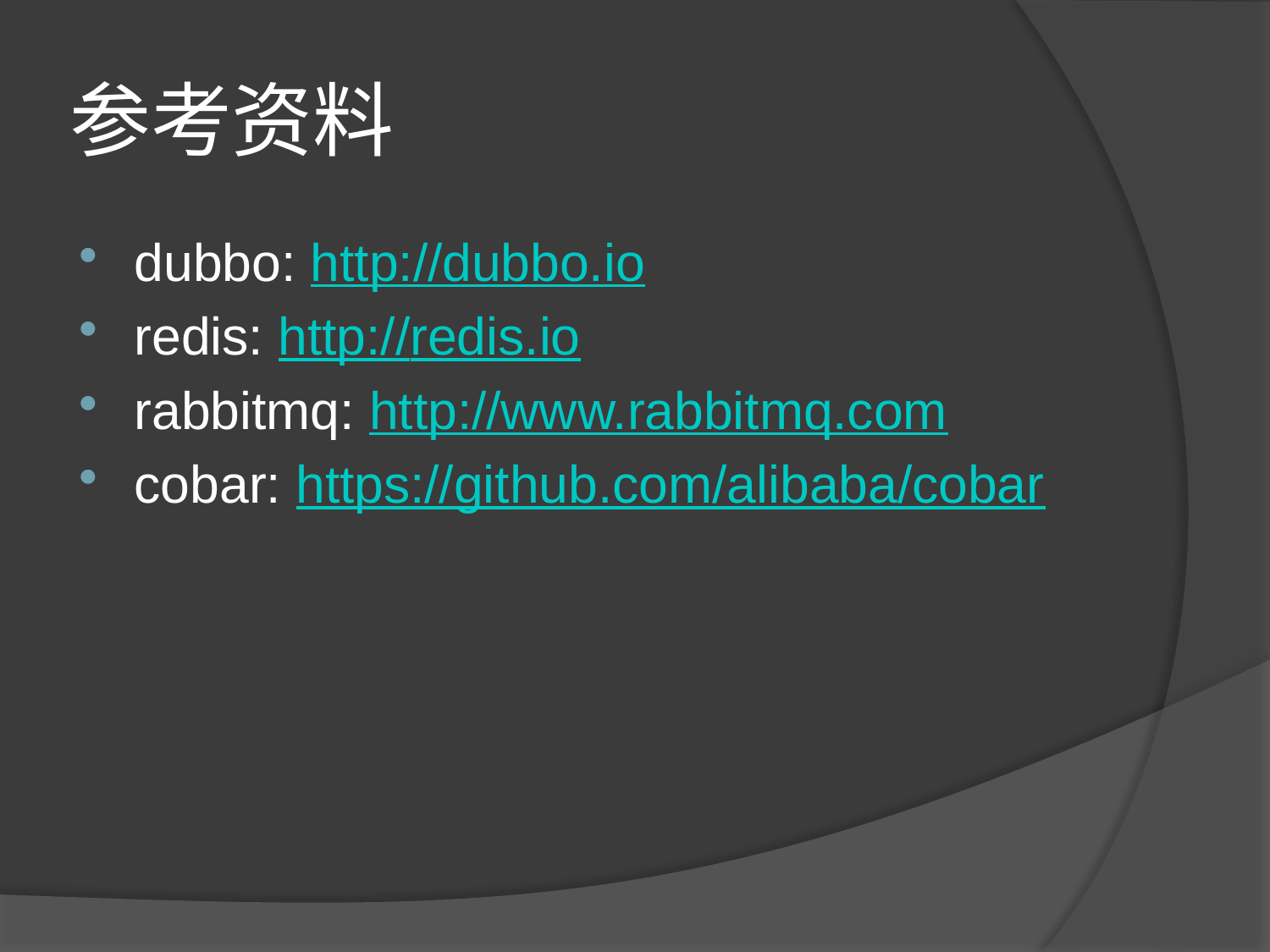

# 参考资料
dubbo: http://dubbo.io
redis: http://redis.io
rabbitmq: http://www.rabbitmq.com
cobar: https://github.com/alibaba/cobar